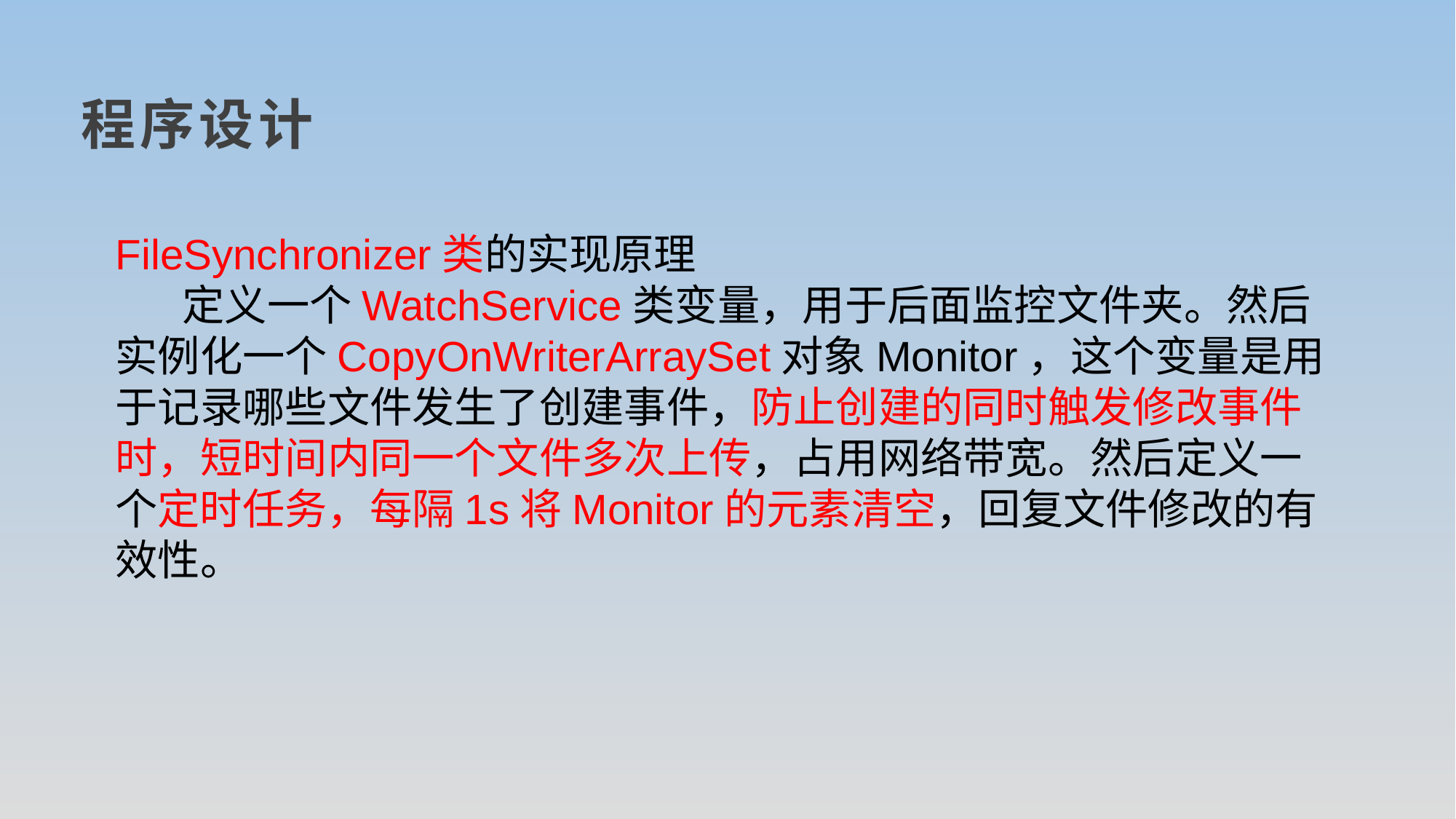

程序设计
FileSynchronizer类的实现原理
      定义一个WatchService类变量，用于后面监控文件夹。然后实例化一个CopyOnWriterArraySet对象Monitor，这个变量是用于记录哪些文件发生了创建事件，防止创建的同时触发修改事件时，短时间内同一个文件多次上传，占用网络带宽。然后定义一个定时任务，每隔1s将Monitor的元素清空，回复文件修改的有效性。